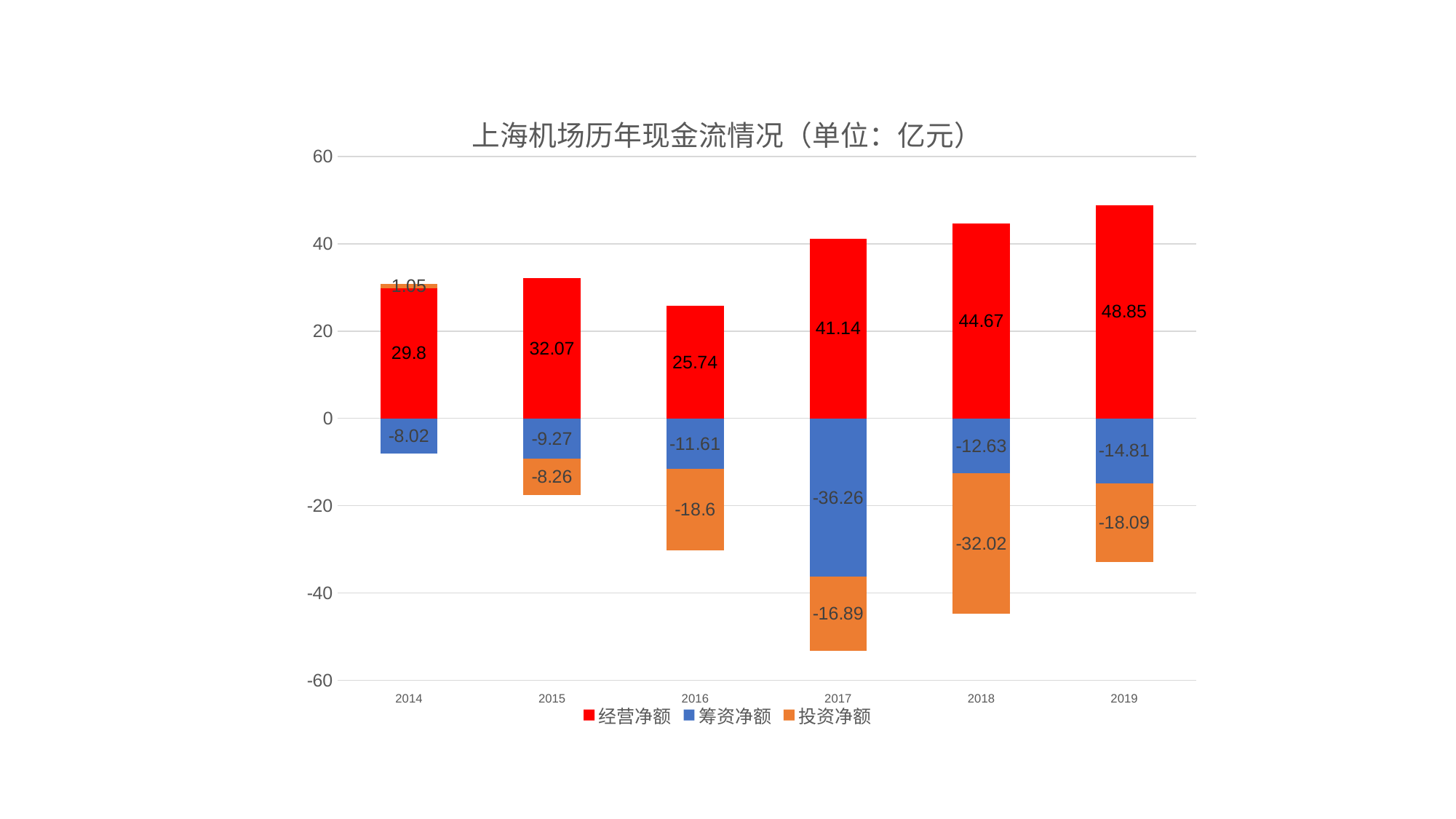

### Chart: 上海机场历年现金流情况（单位：亿元）

| Category | 经营净额 | 筹资净额 | 投资净额 |
|---|---|---|---|
| 2014 | 29.8 | -8.02 | 1.05 |
| 2015 | 32.07 | -9.27 | -8.26 |
| 2016 | 25.74 | -11.61 | -18.6 |
| 2017 | 41.14 | -36.26 | -16.89 |
| 2018 | 44.67 | -12.63 | -32.02 |
| 2019 | 48.85 | -14.81 | -18.09 |